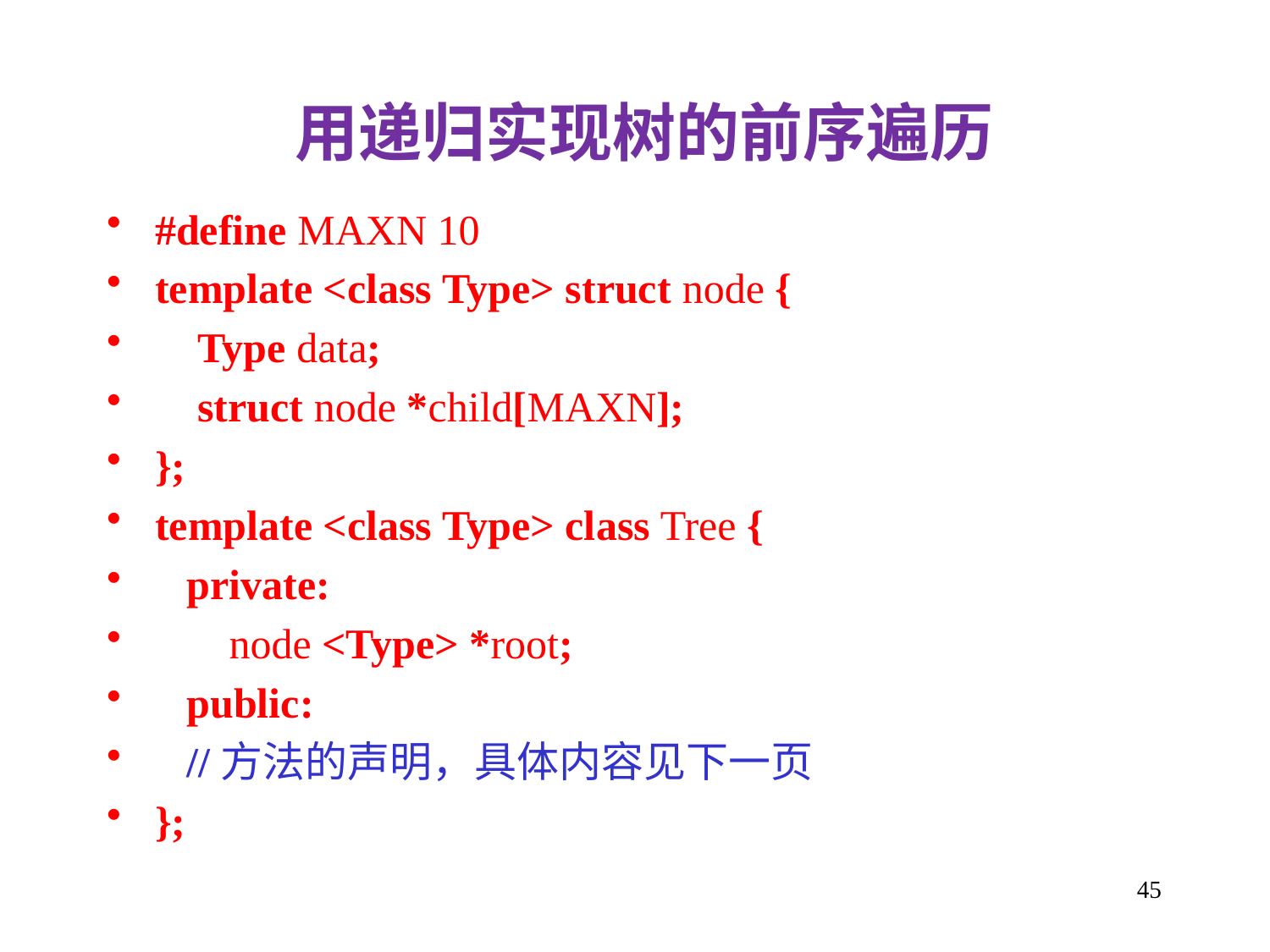

用递归实现树的前序遍历
#define MAXN 10
template <class Type> struct node {
    Type data;
    struct node *child[MAXN];
};
template <class Type> class Tree {
   private:
       node <Type> *root;
   public:
   //方法的声明，具体内容见下一页
};
45